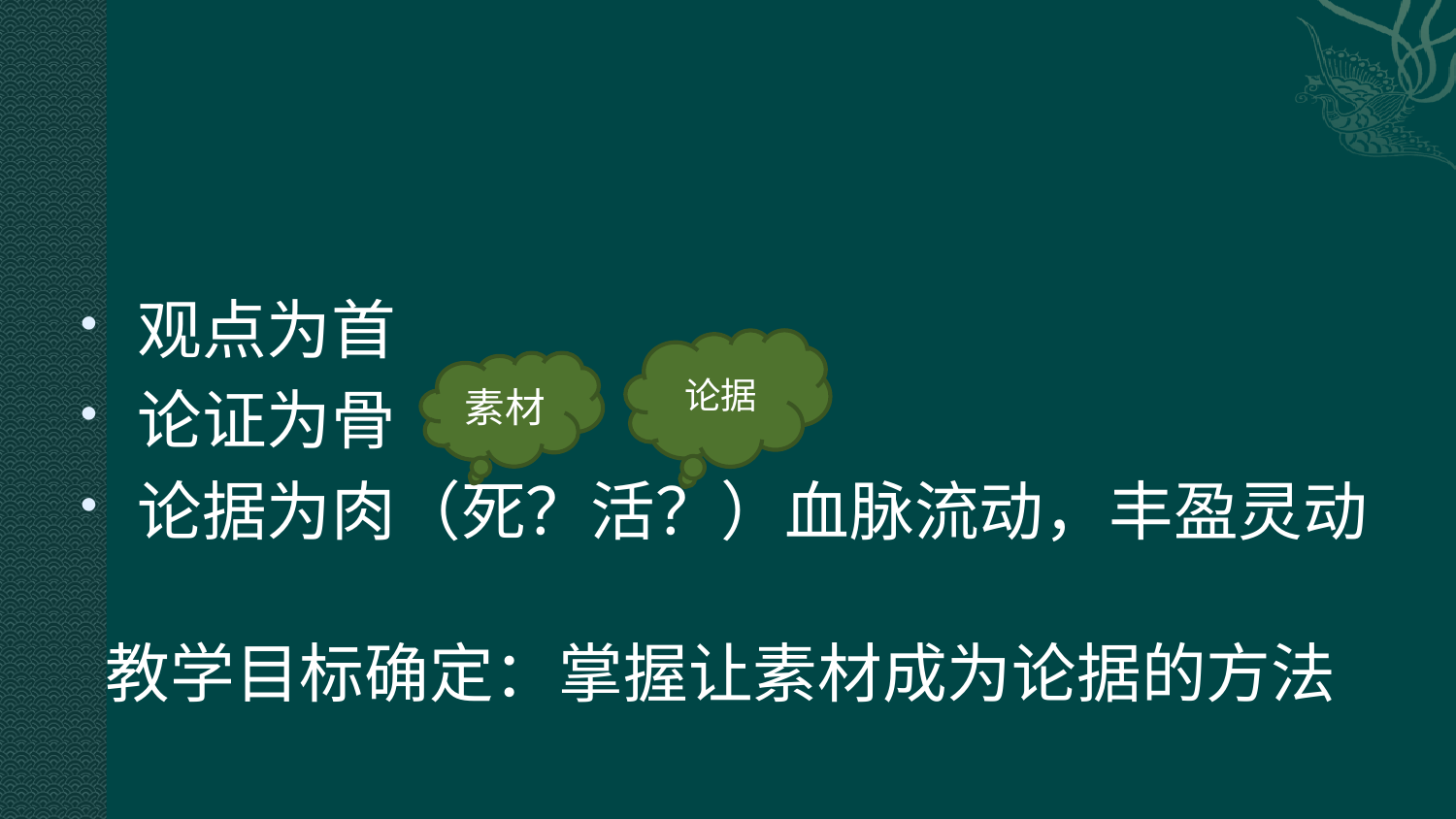

观点为首
论证为骨
论据为肉（死？活？）血脉流动，丰盈灵动
论据
素材
教学目标确定：掌握让素材成为论据的方法